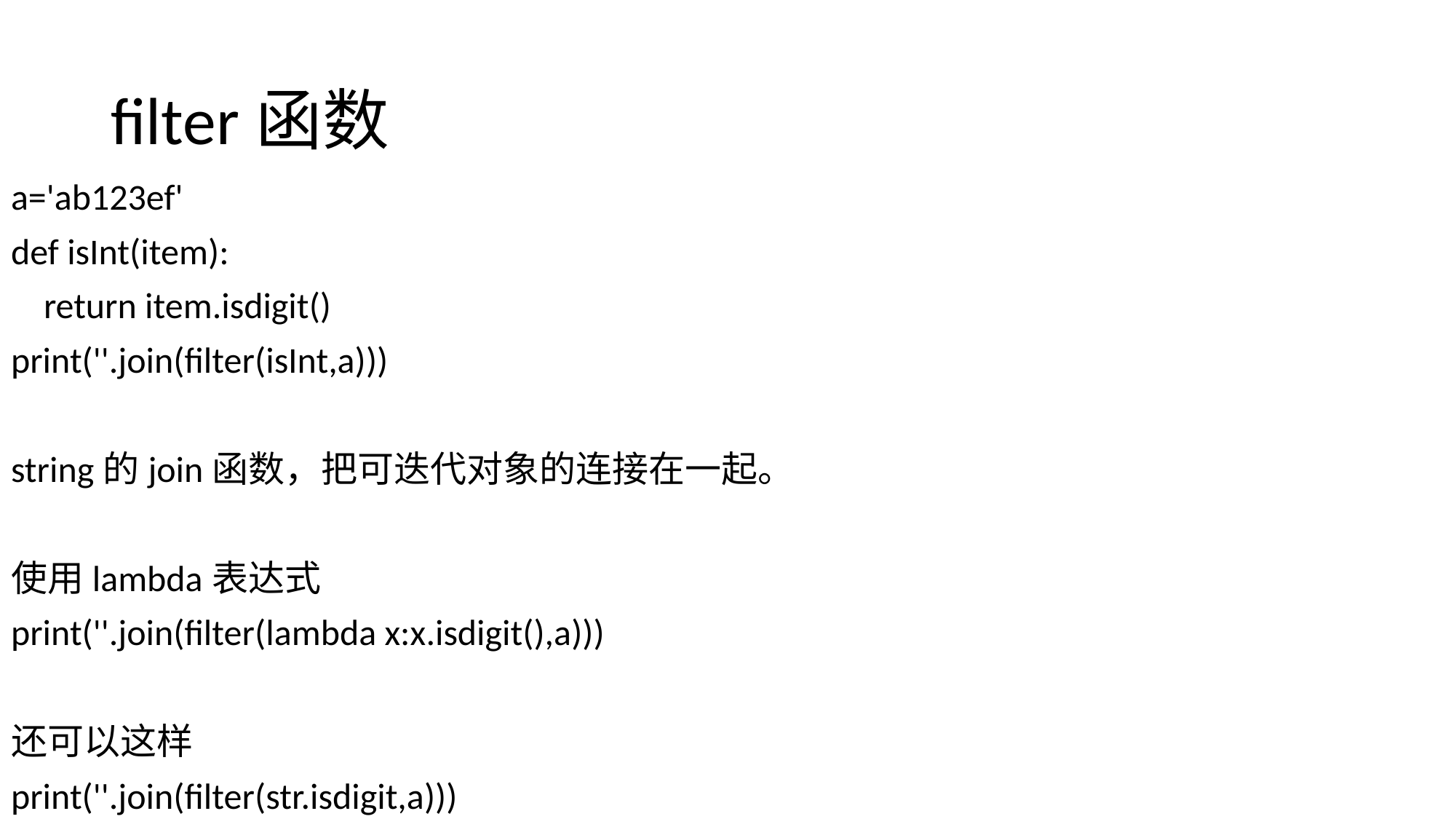

# filter函数
a='ab123ef'
def isInt(item):
    return item.isdigit()
print(''.join(filter(isInt,a)))

string的join函数，把可迭代对象的连接在一起。

使用lambda表达式
print(''.join(filter(lambda x:x.isdigit(),a)))

还可以这样
print(''.join(filter(str.isdigit,a)))